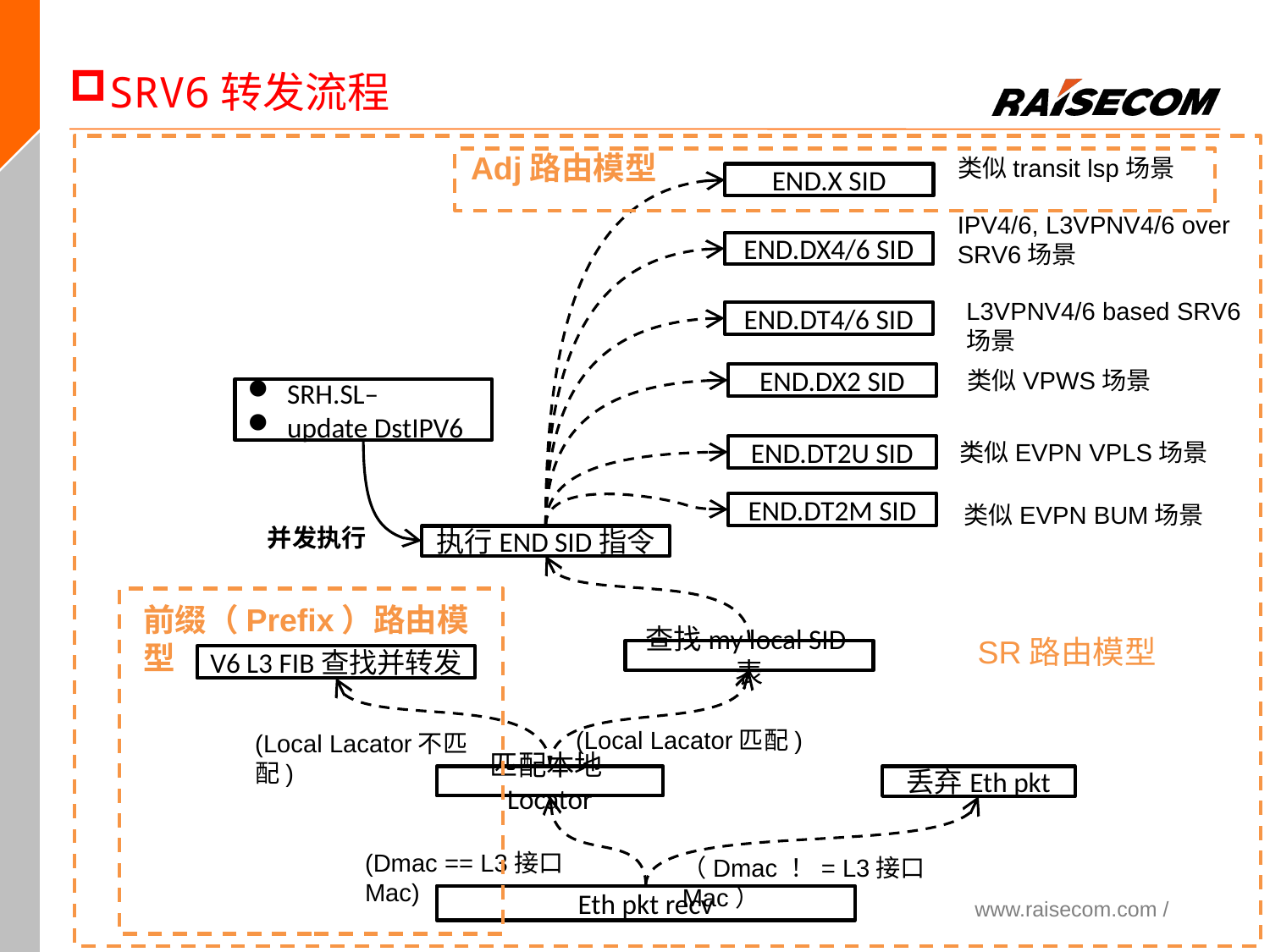

SRV6转发流程

Adj路由模型
类似transit lsp场景

END.X SID
IPV4/6, L3VPNV4/6 over SRV6场景
END.DX4/6 SID
L3VPNV4/6 based SRV6场景
END.DT4/6 SID
类似VPWS场景
END.DX2 SID
SRH.SL–
update DstIPV6
类似EVPN VPLS场景
END.DT2U SID
END.DT2M SID
类似EVPN BUM场景
并发执行
执行END SID指令

前缀（Prefix）路由模型
SR路由模型
查找my local SID表
V6 L3 FIB查找并转发
(Local Lacator匹配)
(Local Lacator不匹配)
匹配本地Locator
丢弃Eth pkt
(Dmac == L3接口Mac)
（Dmac ！= L3接口Mac）
Eth pkt recv